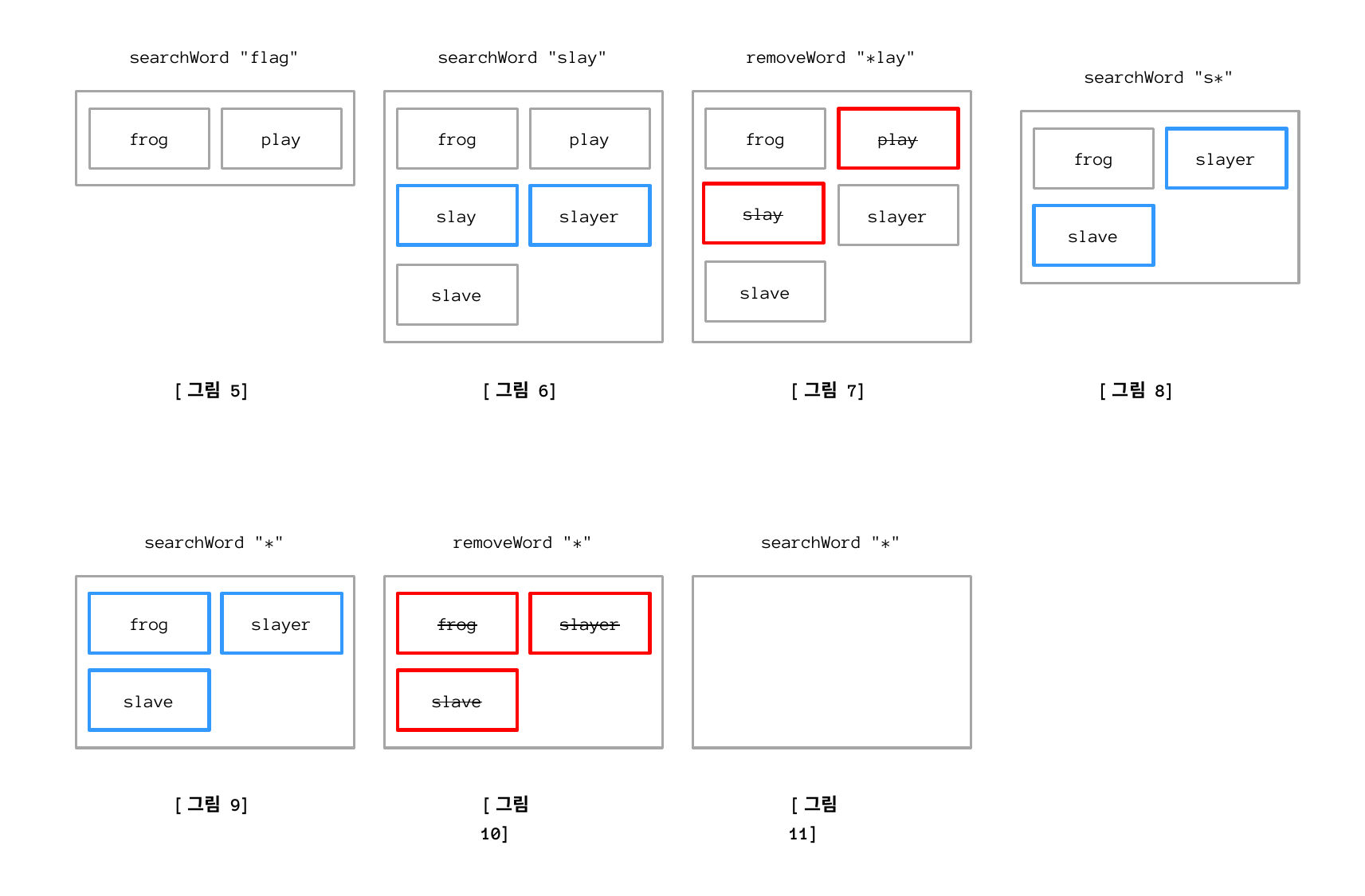

removeWord "*lay"
searchWord "slay"
searchWord "flag"
searchWord "s*"

frog
slayer
slave

frog
play
frog
play
frog
play
slay
slay
slayer
slayer
slave
slave
[그림 5]
[그림 6]
[그림 7]
[그림 8]
searchWord "*"
removeWord "*"

frog
slayer
slave
searchWord "*"

frog
slayer
slave
[그림 9]
[그림 10]
[그림 11]